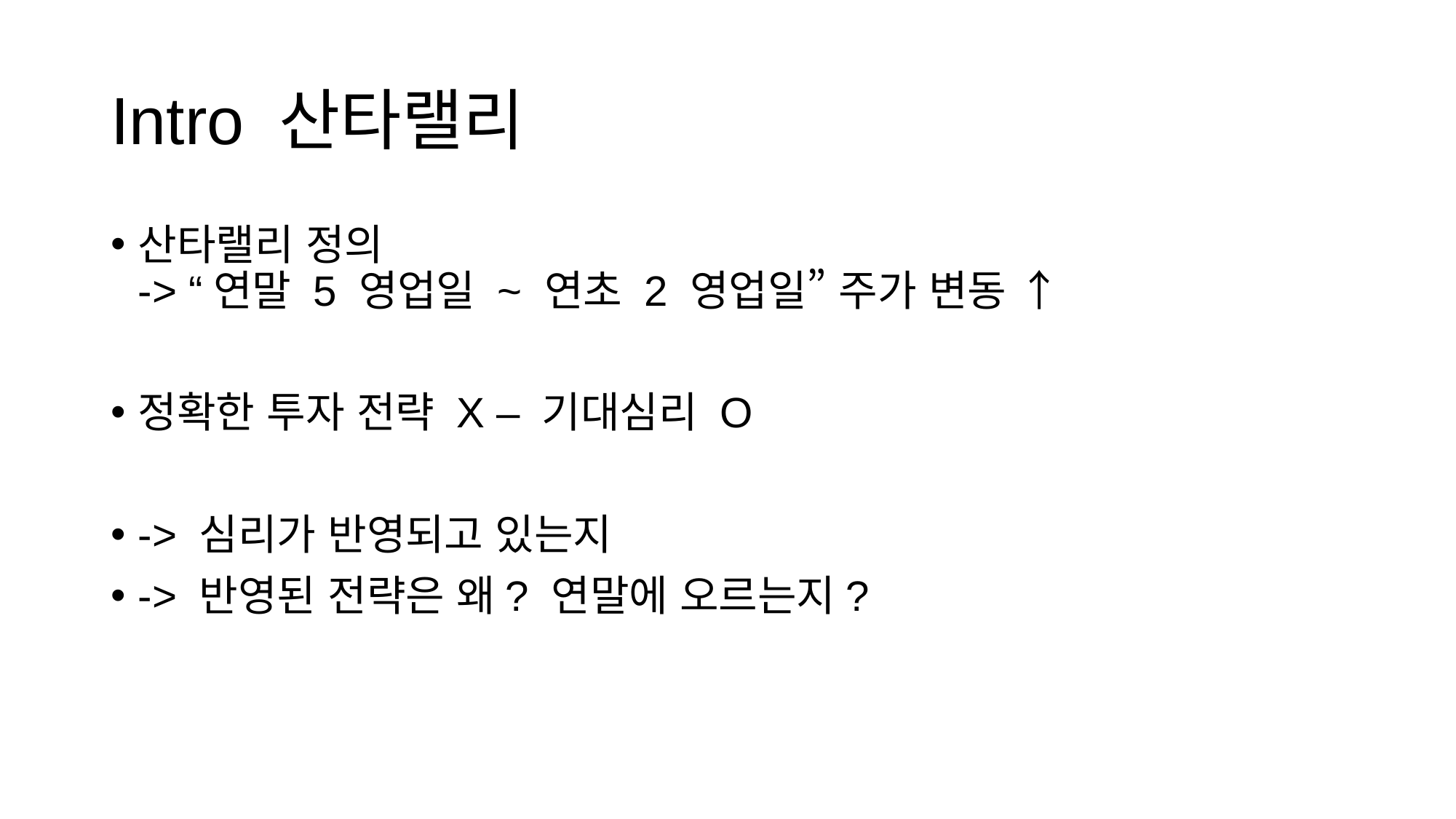

# Intro 산타랠리
산타랠리 정의
-> “연말 5 영업일 ~ 연초 2 영업일” 주가 변동 ↑

정확한 투자 전략 X – 기대심리 O

-> 심리가 반영되고 있는지
-> 반영된 전략은 왜? 연말에 오르는지?